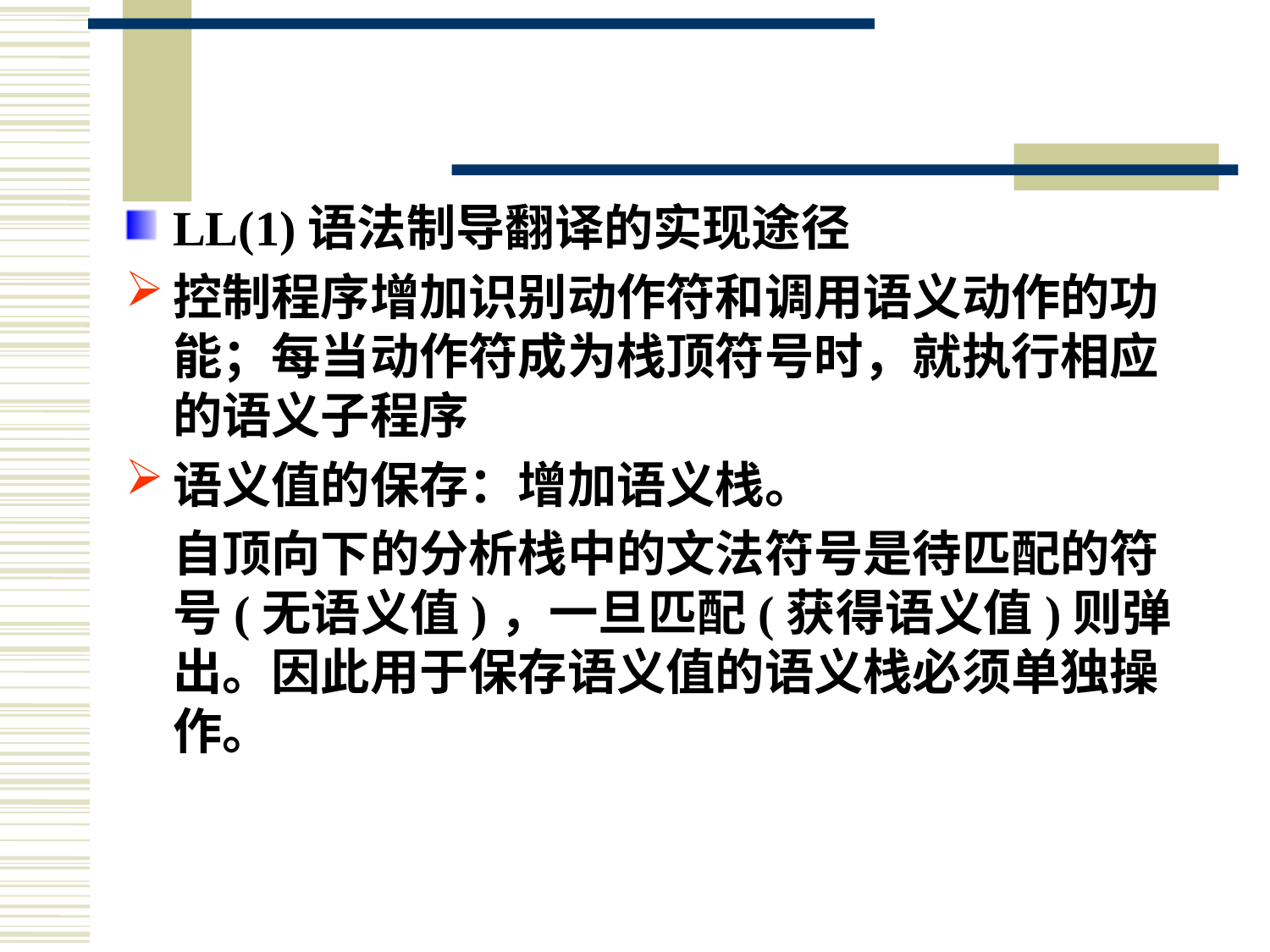

#
LL(1)语法制导翻译的实现途径
控制程序增加识别动作符和调用语义动作的功能；每当动作符成为栈顶符号时，就执行相应的语义子程序
语义值的保存：增加语义栈。
	自顶向下的分析栈中的文法符号是待匹配的符号(无语义值)，一旦匹配(获得语义值)则弹出。因此用于保存语义值的语义栈必须单独操作。